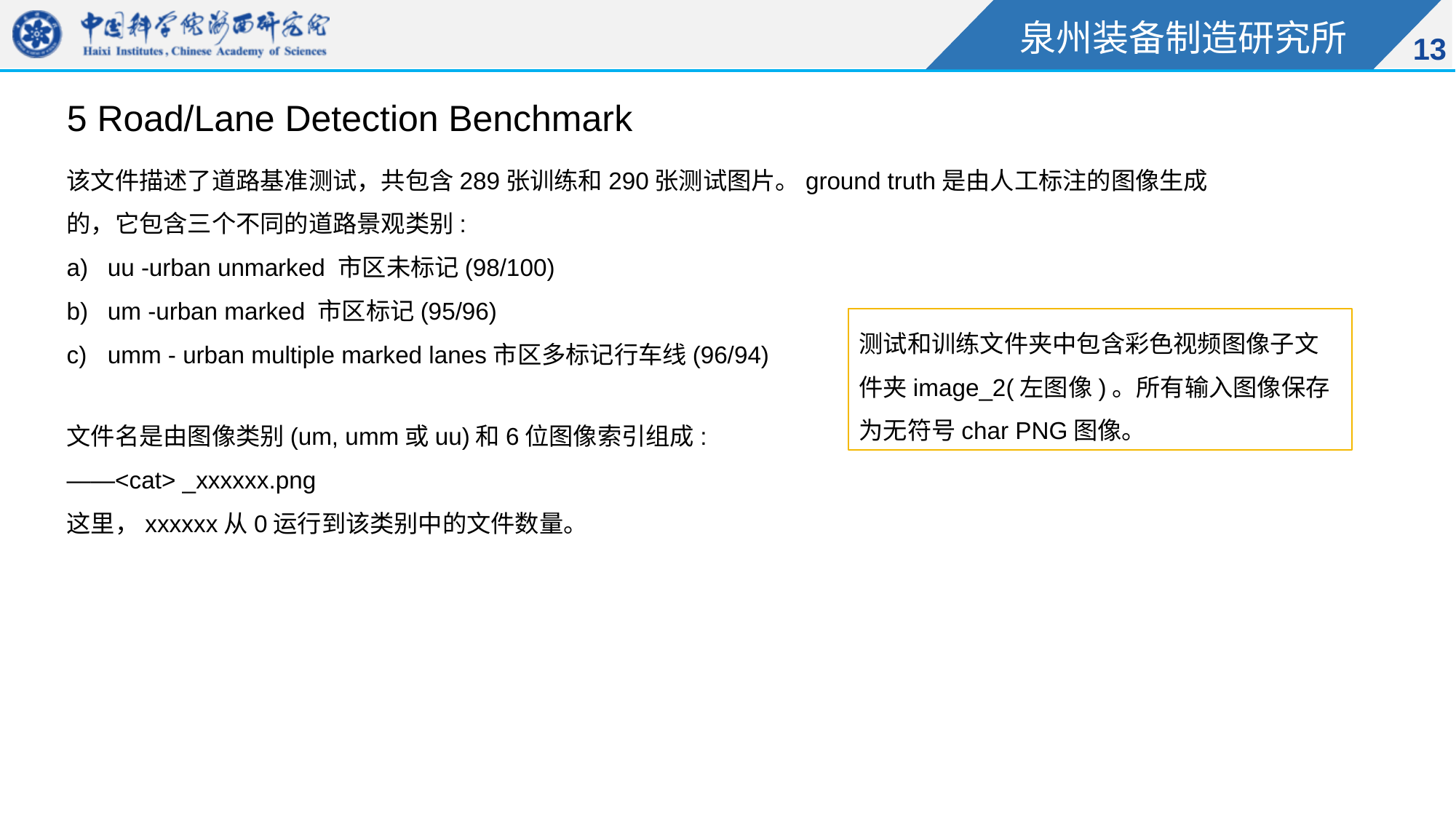

13
5 Road/Lane Detection Benchmark
该文件描述了道路基准测试，共包含289张训练和290张测试图片。ground truth是由人工标注的图像生成的，它包含三个不同的道路景观类别:
uu -urban unmarked 市区未标记(98/100)
um -urban marked 市区标记(95/96)
umm - urban multiple marked lanes市区多标记行车线(96/94)
测试和训练文件夹中包含彩色视频图像子文件夹image_2(左图像)。所有输入图像保存为无符号char PNG图像。
文件名是由图像类别(um, umm或uu)和6位图像索引组成:——<cat> _xxxxxx.png
这里，xxxxxx从0运行到该类别中的文件数量。